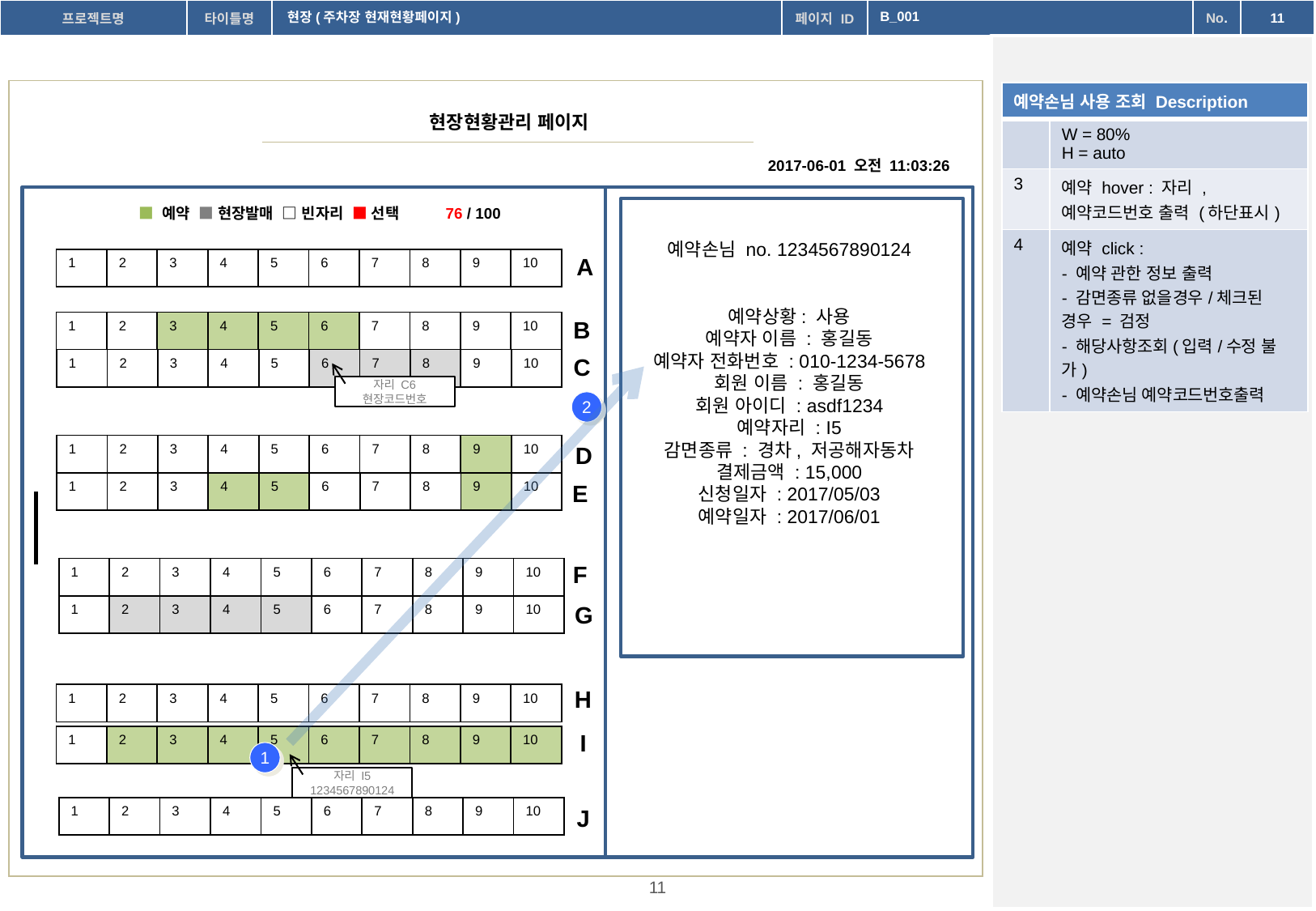

현장(주차장 현재현황페이지)

B_001

| 예약손님 사용 조회 Description |  |
| --- | --- |
|  | W = 80% H = auto |
| 3 | 예약 hover : 자리 , 예약코드번호 출력 (하단표시) |
| 4 | 예약 click : - 예약 관한 정보 출력 - 감면종류 없을경우/체크된 경우 = 검정 - 해당사항조회(입력/수정 불가) - 예약손님 예약코드번호출력 |
현장현황관리 페이지
2017-06-01 오전 11:03:26

■ 예약  ■ 현장발매  □ 빈자리  ■ 선택          76 / 100

예약손님 no. 1234567890124

예약상황: 사용
예약자 이름 : 홍길동
예약자 전화번호 : 010-1234-5678
회원 이름 : 홍길동
회원 아이디 : asdf1234
예약자리 : I5
감면종류 : 경차, 저공해자동차
결제금액 : 15,000
신청일자 : 2017/05/03
예약일자 : 2017/06/01
A
| 1 | 2 | 3 | 4 | 5 | 6 | 7 | 8 | 9 | 10 |
| --- | --- | --- | --- | --- | --- | --- | --- | --- | --- |
B
| 1 | 2 | 3 | 4 | 5 | 6 | 7 | 8 | 9 | 10 |
| --- | --- | --- | --- | --- | --- | --- | --- | --- | --- |
C
| 1 | 2 | 3 | 4 | 5 | 6 | 7 | 8 | 9 | 10 |
| --- | --- | --- | --- | --- | --- | --- | --- | --- | --- |
자리 C6
현장코드번호
2
D
| 1 | 2 | 3 | 4 | 5 | 6 | 7 | 8 | 9 | 10 |
| --- | --- | --- | --- | --- | --- | --- | --- | --- | --- |
| 1 | 2 | 3 | 4 | 5 | 6 | 7 | 8 | 9 | 10 |
| --- | --- | --- | --- | --- | --- | --- | --- | --- | --- |
E
F
| 1 | 2 | 3 | 4 | 5 | 6 | 7 | 8 | 9 | 10 |
| --- | --- | --- | --- | --- | --- | --- | --- | --- | --- |
G
| 1 | 2 | 3 | 4 | 5 | 6 | 7 | 8 | 9 | 10 |
| --- | --- | --- | --- | --- | --- | --- | --- | --- | --- |
H
| 1 | 2 | 3 | 4 | 5 | 6 | 7 | 8 | 9 | 10 |
| --- | --- | --- | --- | --- | --- | --- | --- | --- | --- |
I
| 1 | 2 | 3 | 4 | 5 | 6 | 7 | 8 | 9 | 10 |
| --- | --- | --- | --- | --- | --- | --- | --- | --- | --- |
1
자리 I5
1234567890124
| 1 | 2 | 3 | 4 | 5 | 6 | 7 | 8 | 9 | 10 |
| --- | --- | --- | --- | --- | --- | --- | --- | --- | --- |
J